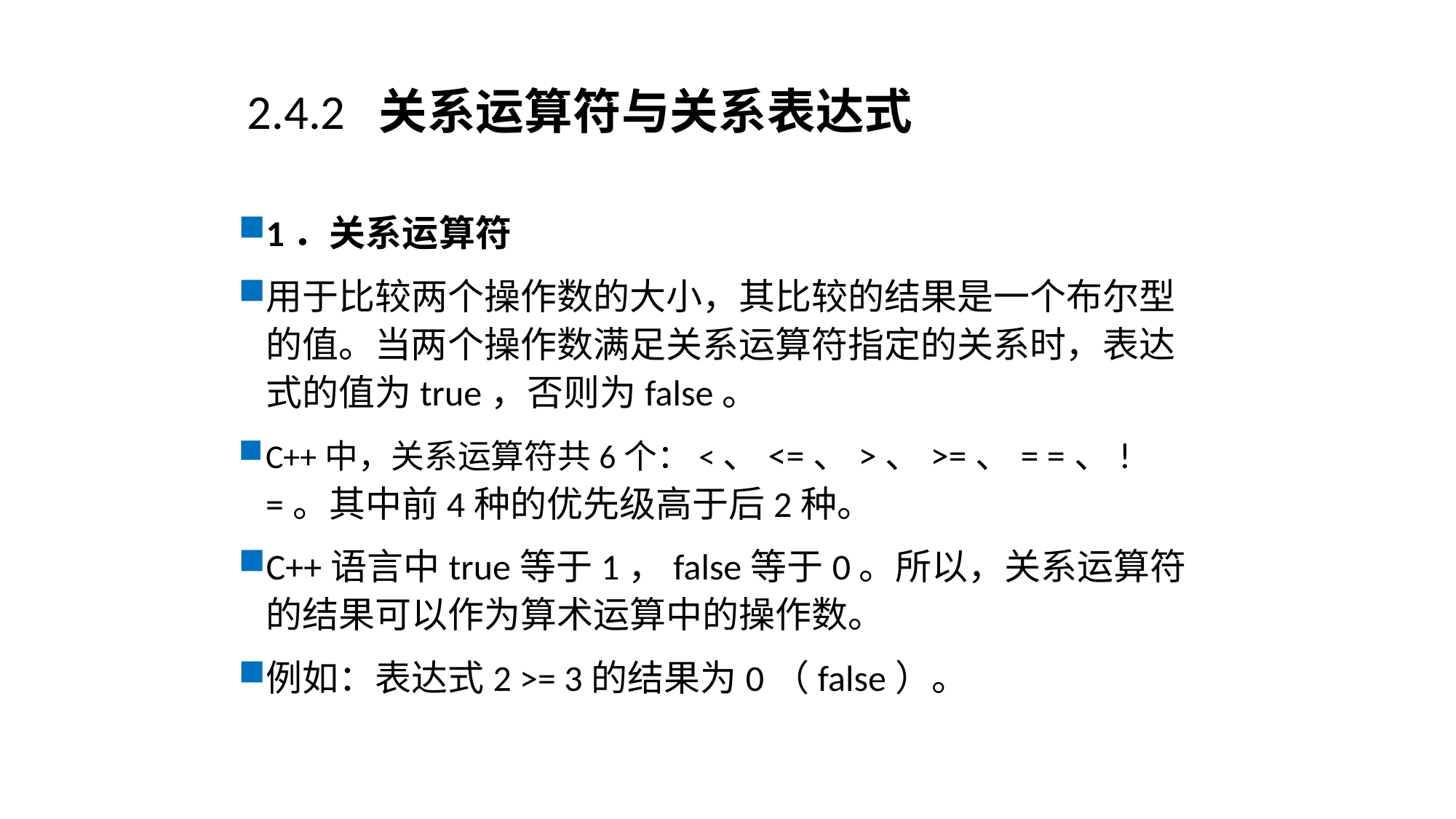

# 2.4.2  关系运算符与关系表达式
1．关系运算符
用于比较两个操作数的大小，其比较的结果是一个布尔型的值。当两个操作数满足关系运算符指定的关系时，表达式的值为true，否则为false。
C++中，关系运算符共6个：<、<=、>、>=、= =、!=。其中前4种的优先级高于后2种。
C++语言中true等于1，false等于0。所以，关系运算符的结果可以作为算术运算中的操作数。
例如：表达式2 >= 3的结果为0（false）。